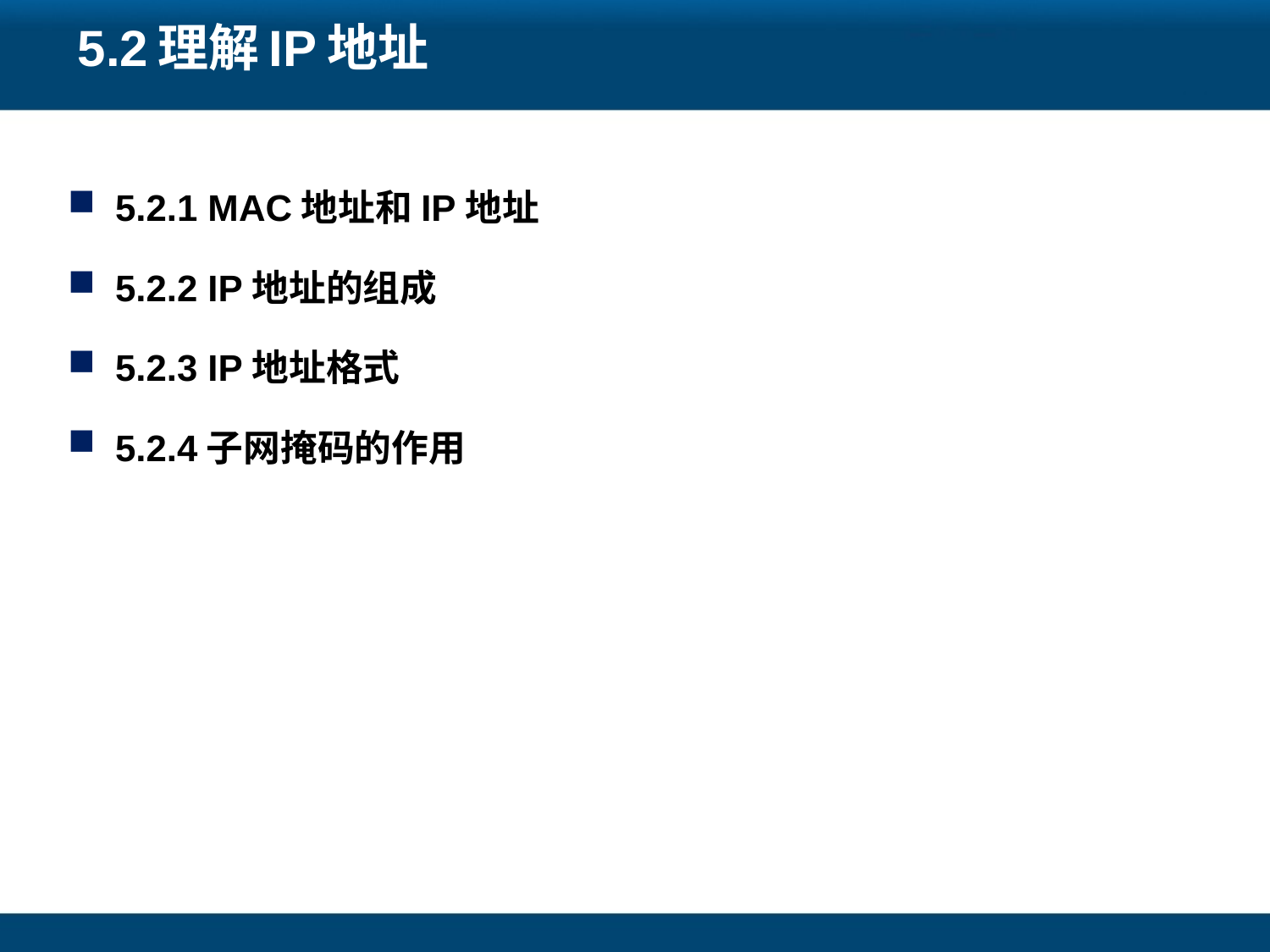

# 5.2理解IP地址
5.2.1 MAC地址和IP地址
5.2.2 IP地址的组成
5.2.3 IP地址格式
5.2.4子网掩码的作用